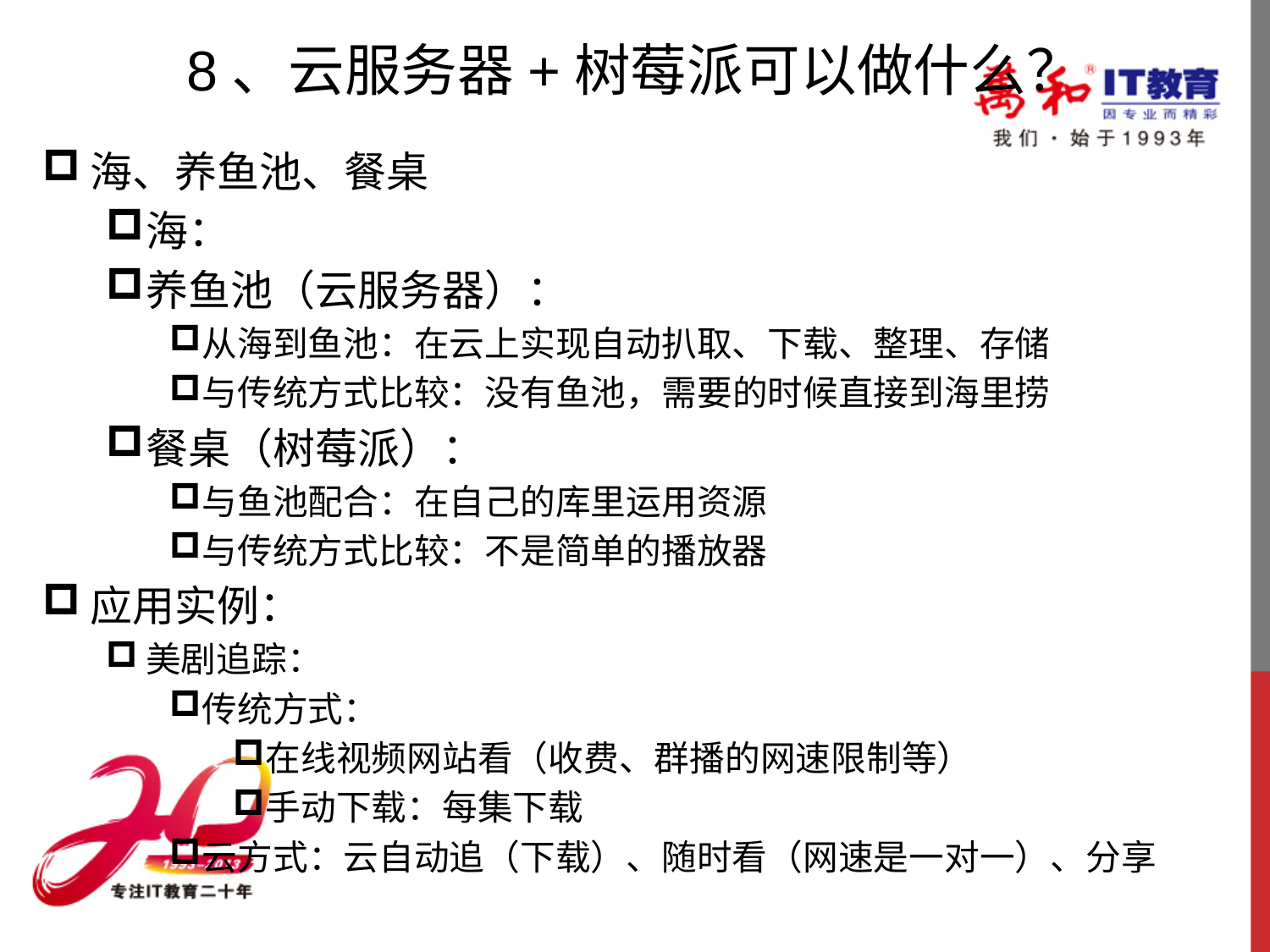

# 8、云服务器+树莓派可以做什么？
海、养鱼池、餐桌
海：
养鱼池（云服务器）：
从海到鱼池：在云上实现自动扒取、下载、整理、存储
与传统方式比较：没有鱼池，需要的时候直接到海里捞
餐桌（树莓派）：
与鱼池配合：在自己的库里运用资源
与传统方式比较：不是简单的播放器
应用实例：
美剧追踪：
传统方式：
在线视频网站看（收费、群播的网速限制等）
手动下载：每集下载
云方式：云自动追（下载）、随时看（网速是一对一）、分享